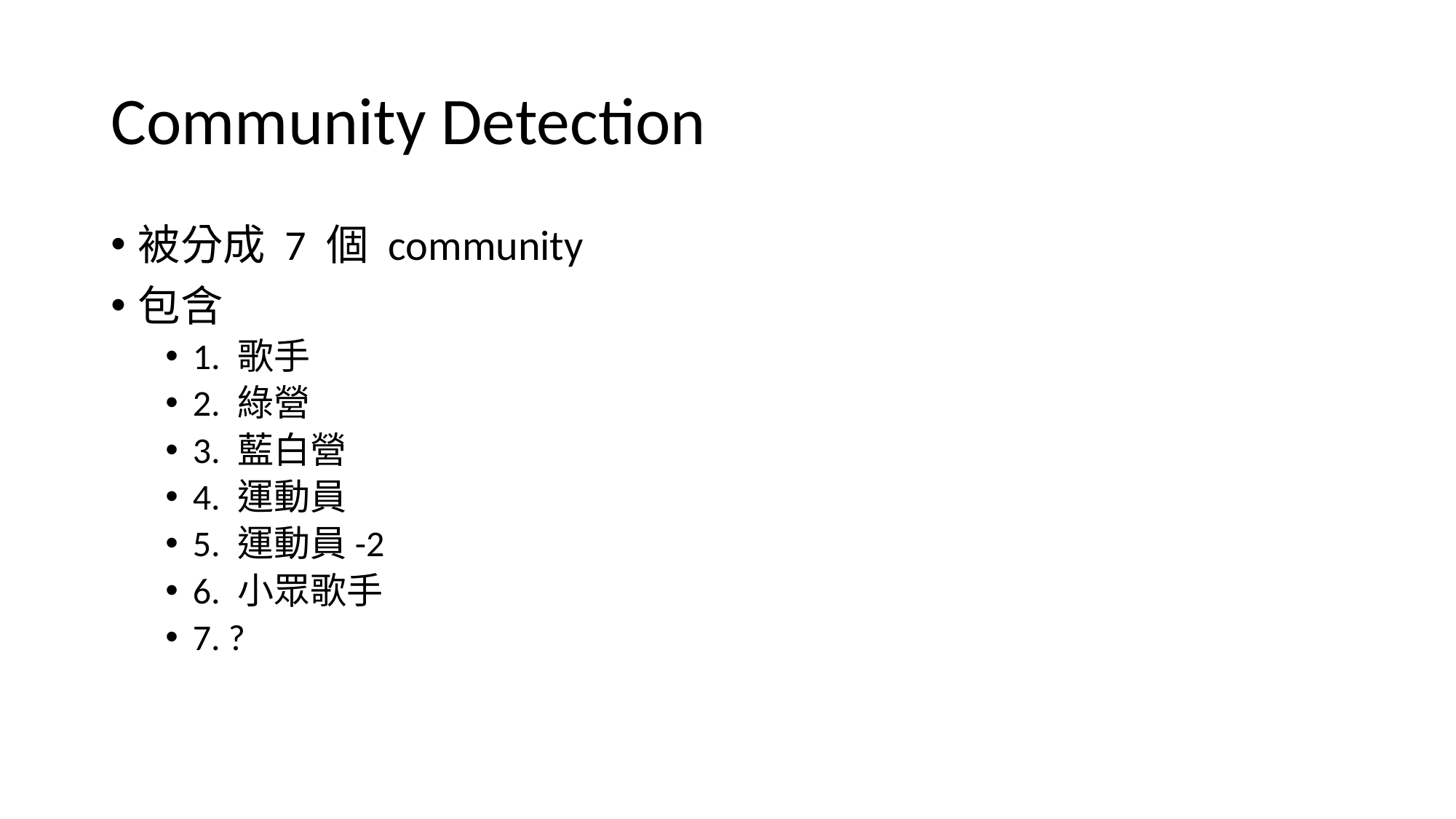

# Community Detection
被分成 7 個 community
包含
1. 歌手
2. 綠營
3. 藍白營
4. 運動員
5. 運動員-2
6. 小眾歌手
7. ?